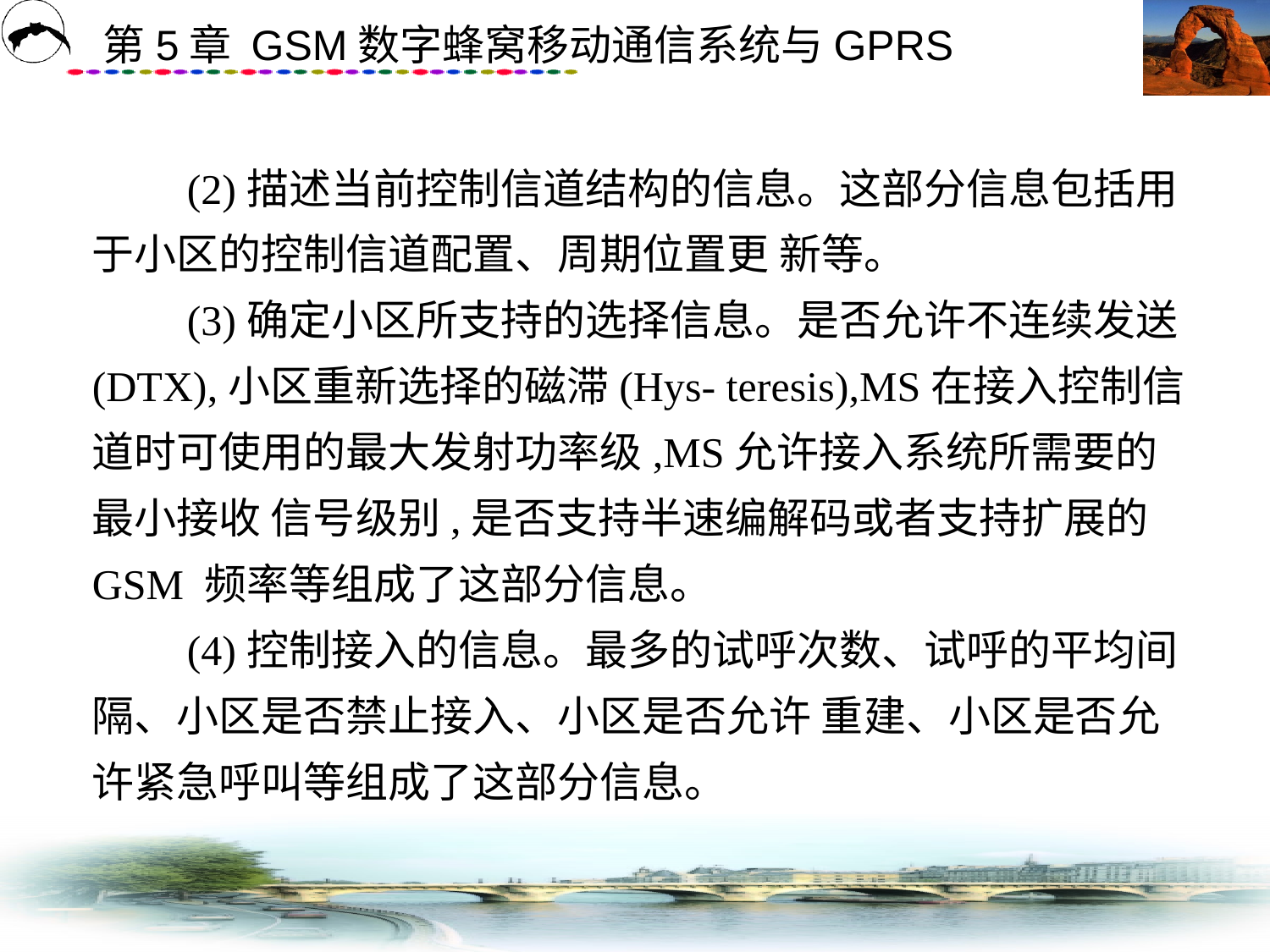

# (2)描述当前控制信道结构的信息。这部分信息包括用于小区的控制信道配置、周期位置更 新等。 　　(3)确定小区所支持的选择信息。是否允许不连续发送(DTX),小区重新选择的磁滞(Hys- teresis),MS在接入控制信道时可使用的最大发射功率级,MS允许接入系统所需要的最小接收 信号级别,是否支持半速编解码或者支持扩展的 GSM 频率等组成了这部分信息。 　　(4)控制接入的信息。最多的试呼次数、试呼的平均间隔、小区是否禁止接入、小区是否允许 重建、小区是否允许紧急呼叫等组成了这部分信息。